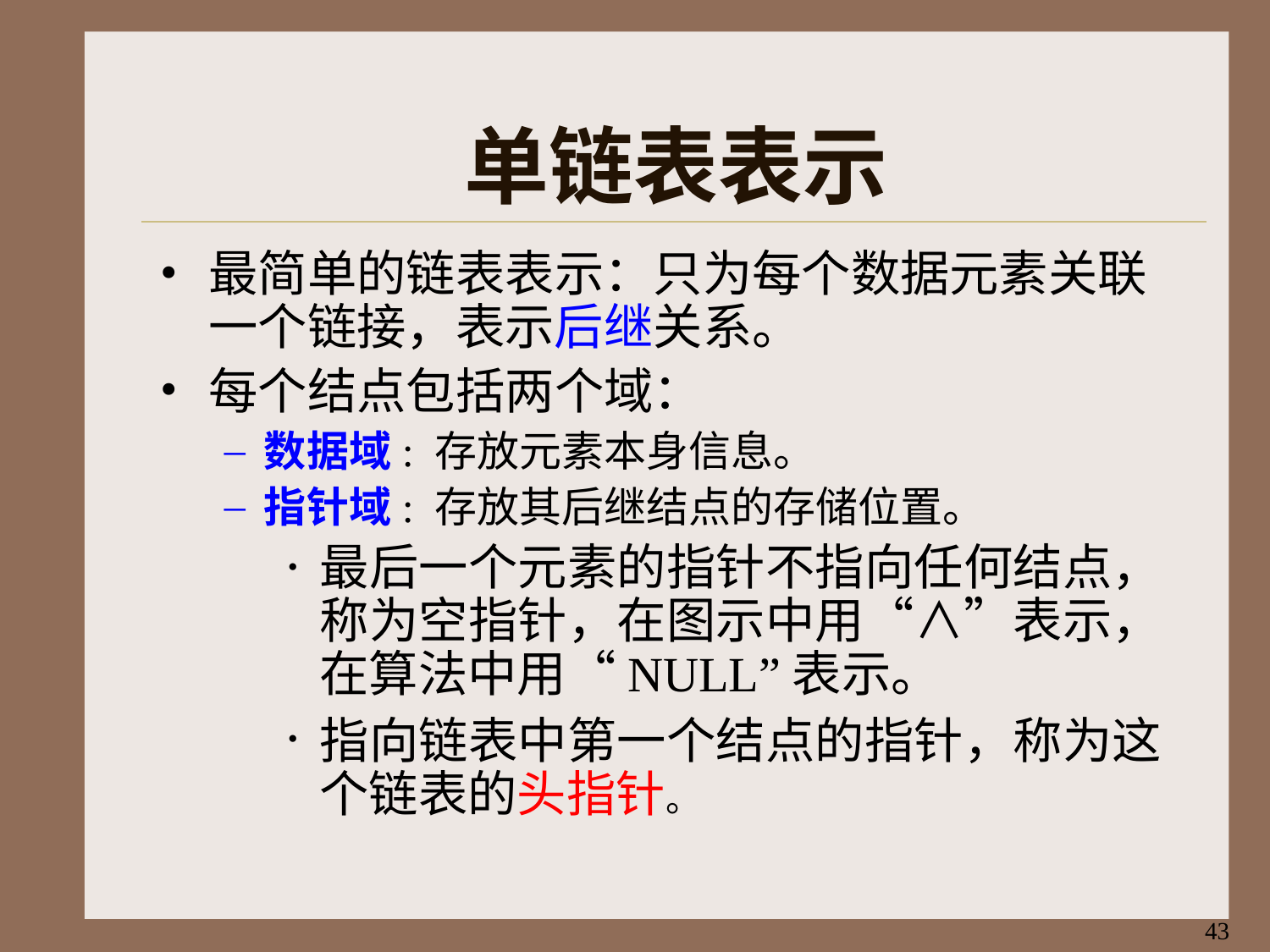

# 单链表表示

最简单的链表表示：只为每个数据元素关联 一个链接，表示后继关系。
每个结点包括两个域：
数据域: 存放元素本身信息。
指针域: 存放其后继结点的存储位置。
最后一个元素的指针不指向任何结点， 称为空指针，在图示中用“∧”表示， 在算法中用“NULL”表示。
指向链表中第一个结点的指针，称为这 个链表的头指针。
43